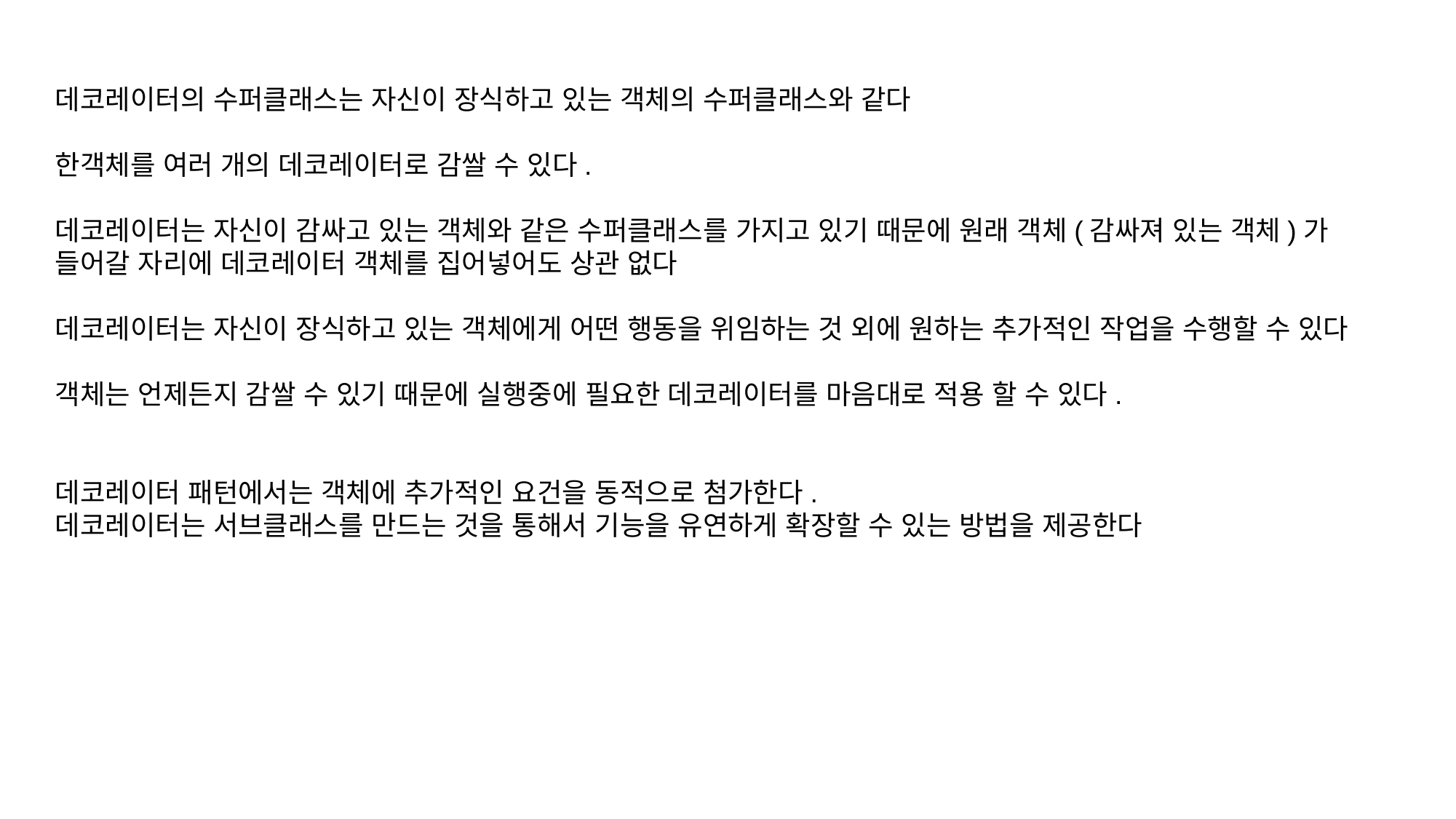

데코레이터의 수퍼클래스는 자신이 장식하고 있는 객체의 수퍼클래스와 같다

한객체를 여러 개의 데코레이터로 감쌀 수 있다.

데코레이터는 자신이 감싸고 있는 객체와 같은 수퍼클래스를 가지고 있기 때문에 원래 객체(감싸져 있는 객체)가 들어갈 자리에 데코레이터 객체를 집어넣어도 상관 없다

데코레이터는 자신이 장식하고 있는 객체에게 어떤 행동을 위임하는 것 외에 원하는 추가적인 작업을 수행할 수 있다

객체는 언제든지 감쌀 수 있기 때문에 실행중에 필요한 데코레이터를 마음대로 적용 할 수 있다.

데코레이터 패턴에서는 객체에 추가적인 요건을 동적으로 첨가한다.
데코레이터는 서브클래스를 만드는 것을 통해서 기능을 유연하게 확장할 수 있는 방법을 제공한다